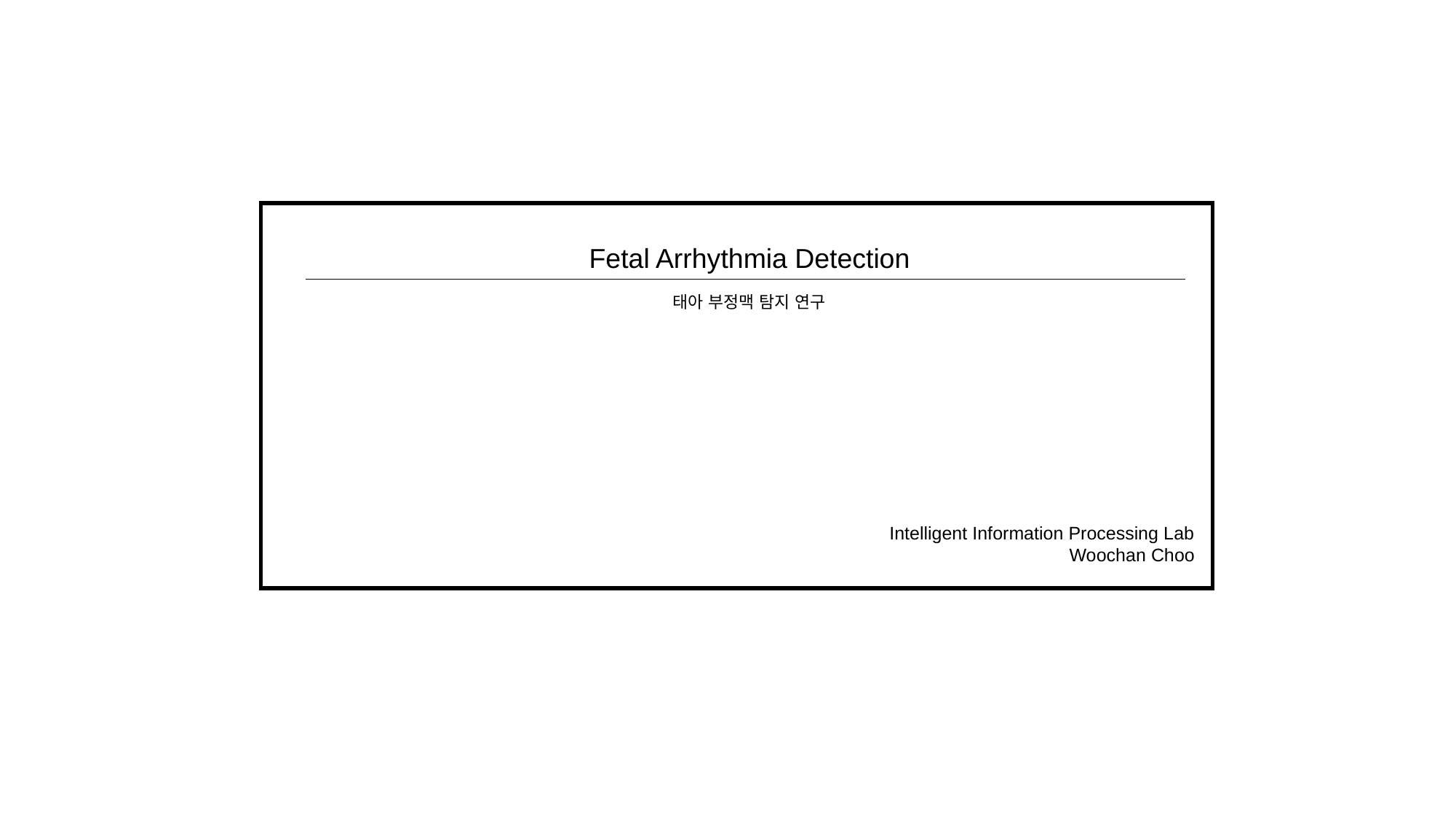

Fetal Arrhythmia Detection
태아 부정맥 탐지 연구
Intelligent Information Processing Lab
		Woochan Choo